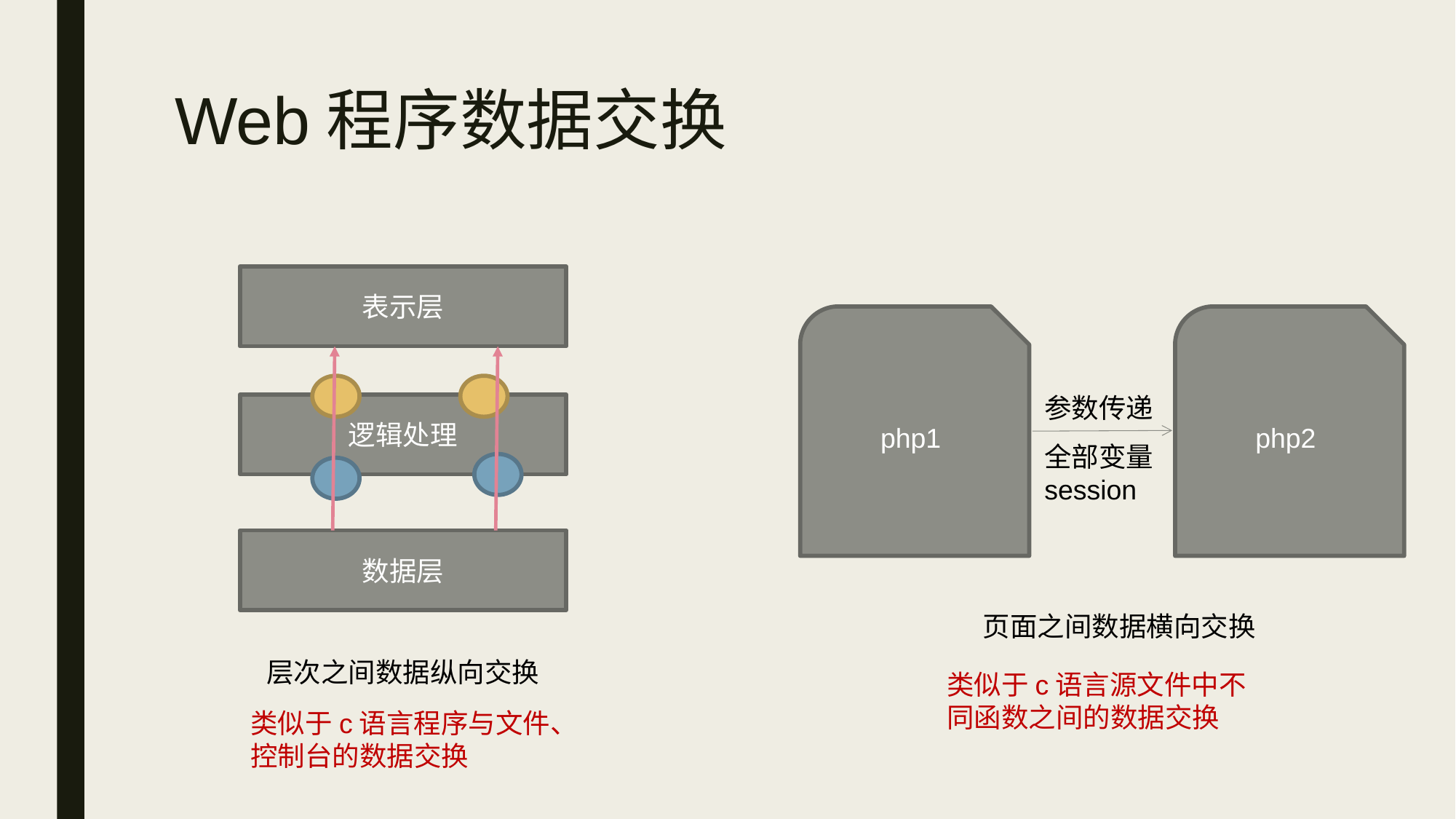

# Web程序数据交换
表示层
php1
php2

参数传递
逻辑处理
全部变量
session

数据层
页面之间数据横向交换
层次之间数据纵向交换
类似于c语言源文件中不同函数之间的数据交换
类似于c语言程序与文件、控制台的数据交换